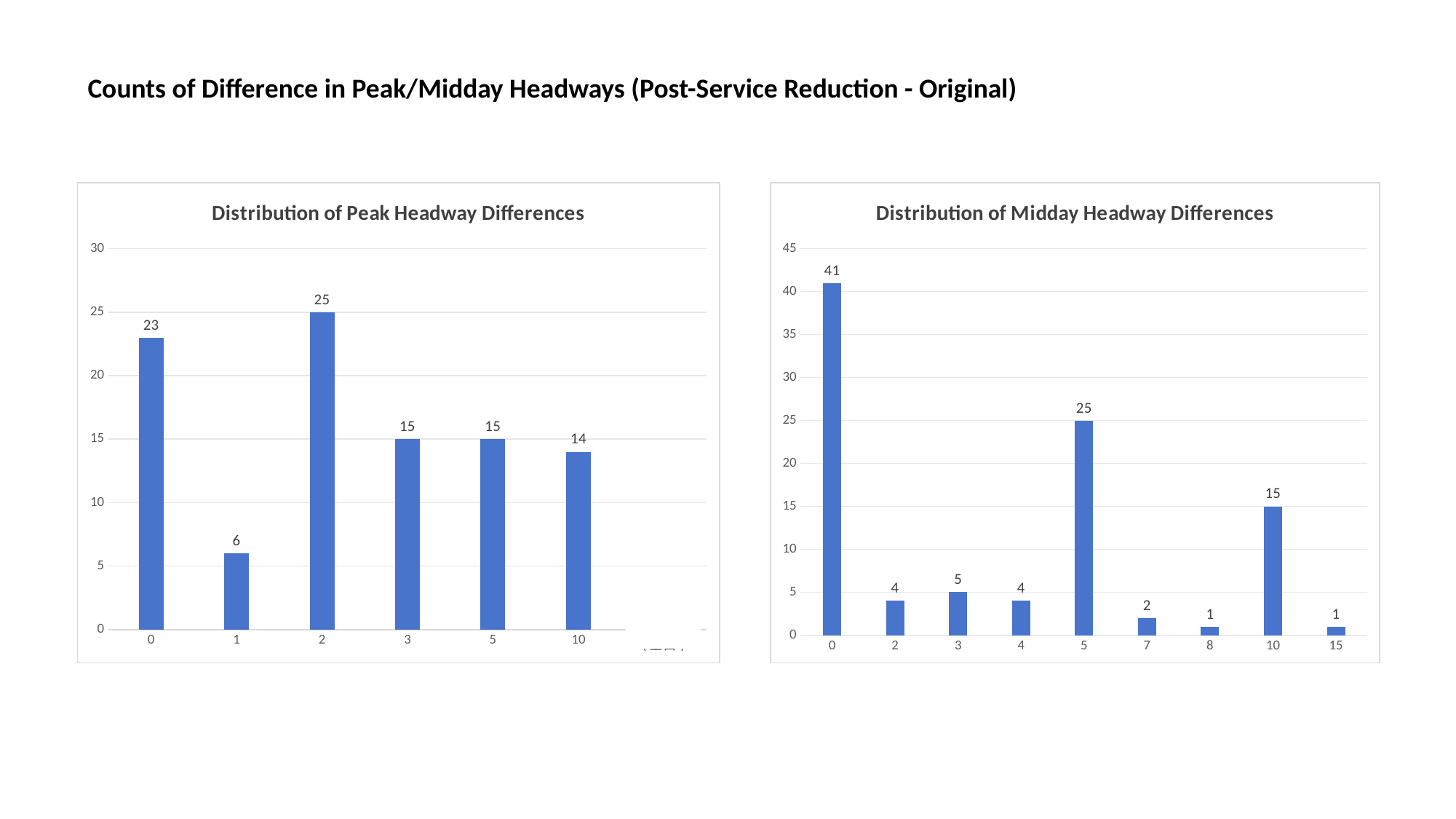

Counts of Difference in Peak/Midday Headways (Post-Service Reduction - Original)

### Chart: Distribution of Peak Headway Differences

| Category | 汇总 |
|---|---|
| 0 | 23.0 |
| 1 | 6.0 |
| 2 | 25.0 |
| 3 | 15.0 |
| 5 | 15.0 |
| 10 | 14.0 |
| (空白) | None |

### Chart: Distribution of Midday Headway Differences

| Category | 汇总 |
|---|---|
| 0 | 41.0 |
| 2 | 4.0 |
| 3 | 5.0 |
| 4 | 4.0 |
| 5 | 25.0 |
| 7 | 2.0 |
| 8 | 1.0 |
| 10 | 15.0 |
| 15 | 1.0 |